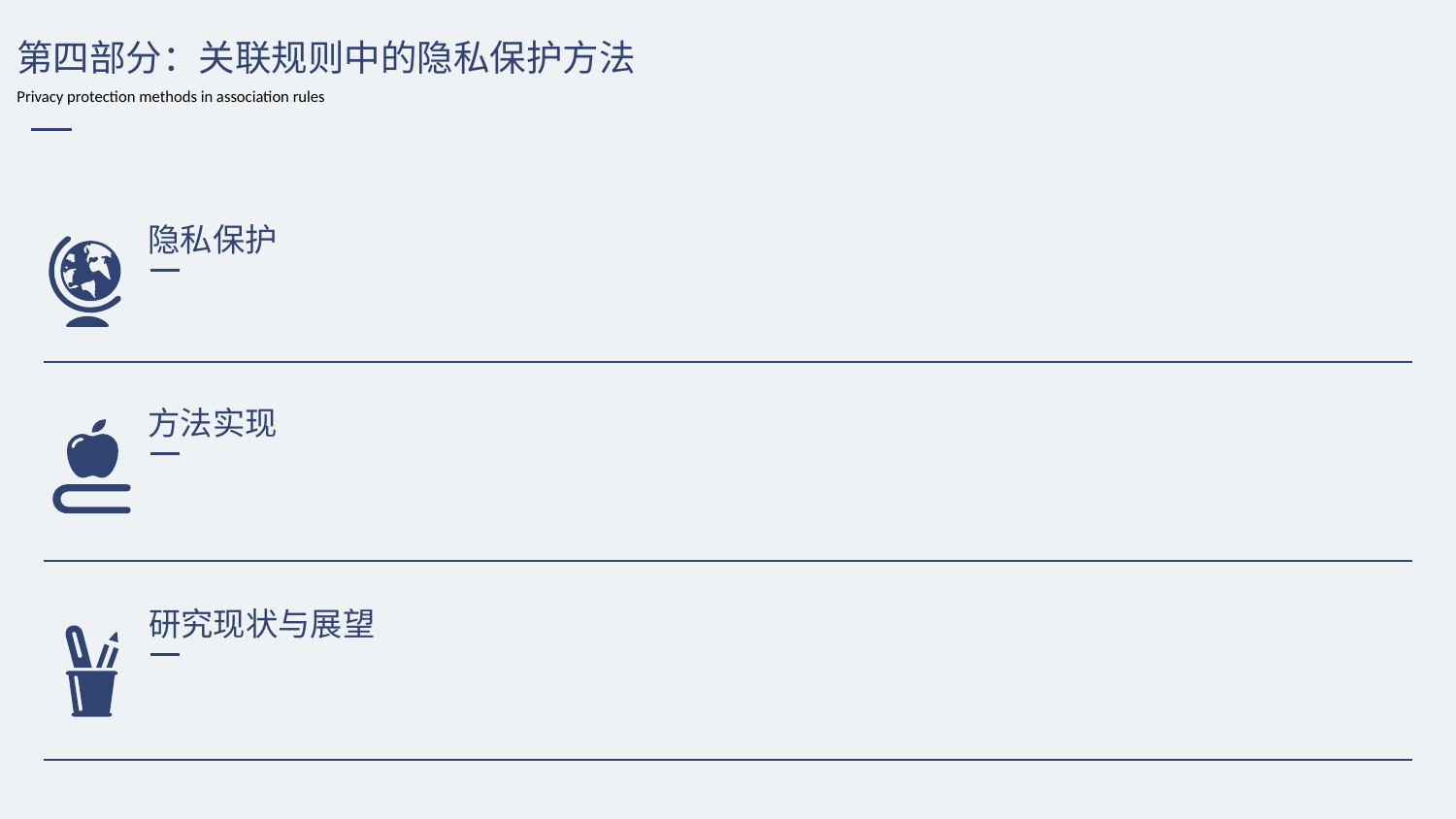

第四部分：关联规则中的隐私保护方法

Privacy protection methods in association rules

隐私保护

方法实现

研究现状与展望